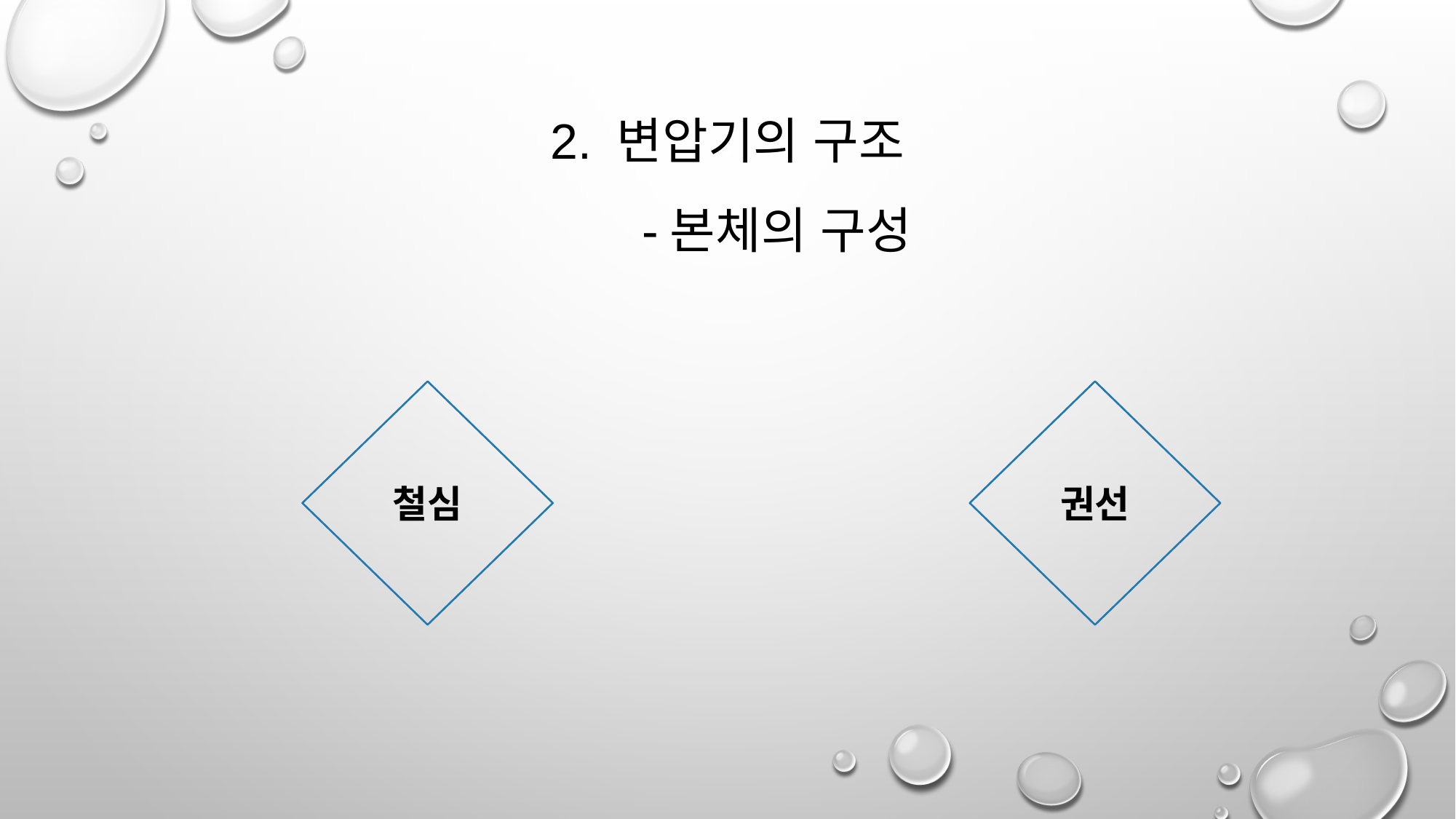

# 2. 변압기의 구조 -본체의 구성
철심
권선